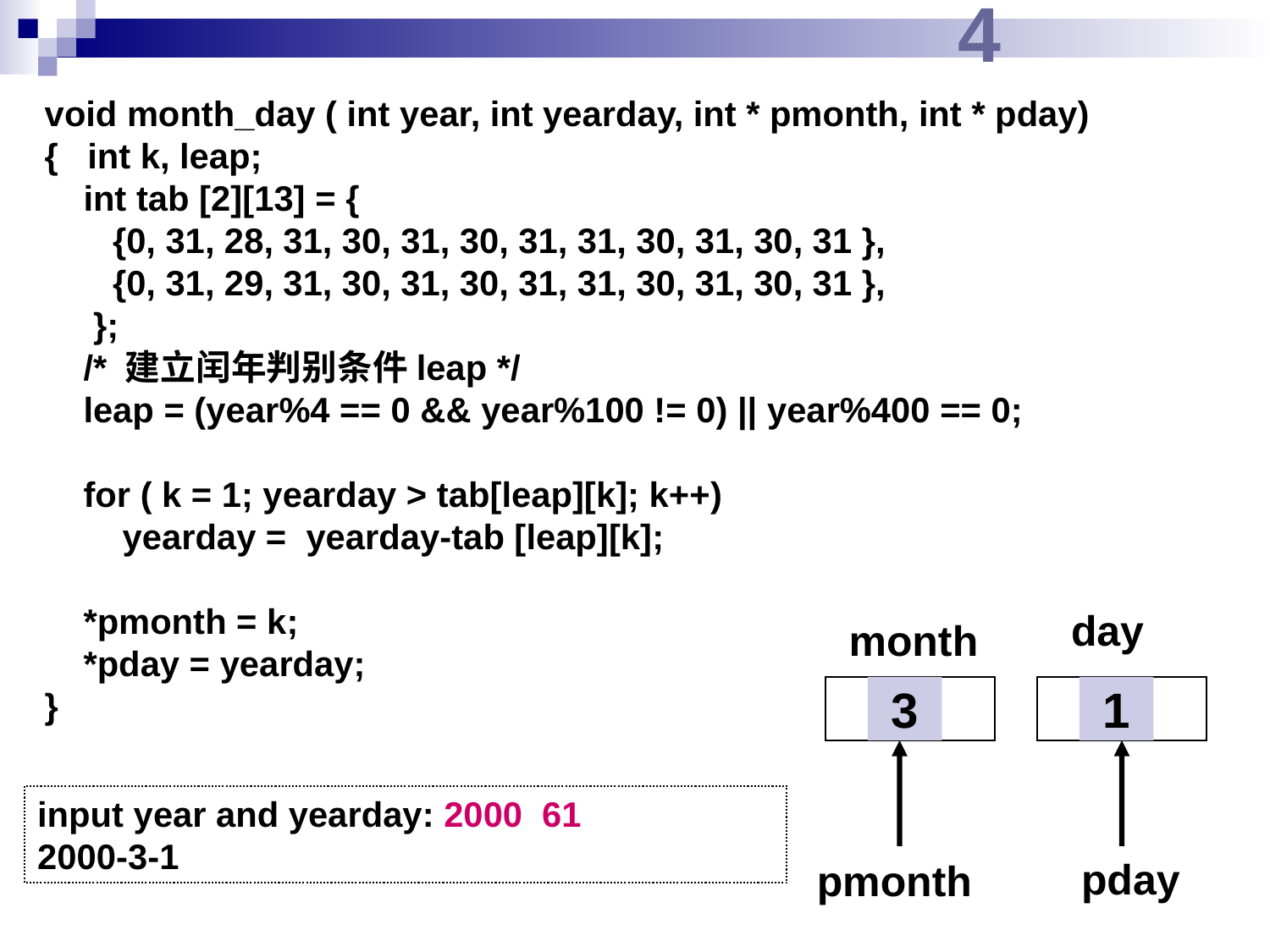

# 例8-4
void month_day ( int year, int yearday, int * pmonth, int * pday)
{   int k, leap;
    int tab [2][13] = {
       {0, 31, 28, 31, 30, 31, 30, 31, 31, 30, 31, 30, 31 },
       {0, 31, 29, 31, 30, 31, 30, 31, 31, 30, 31, 30, 31 },
     };
    /* 建立闰年判别条件leap */
    leap = (year%4 == 0 && year%100 != 0) || year%400 == 0;

    for ( k = 1; yearday > tab[leap][k]; k++)
        yearday =  yearday-tab [leap][k];

    *pmonth = k;
    *pday = yearday;
}
day
month

pday
pmonth
3
1
input year and yearday: 2000  61
2000-3-1